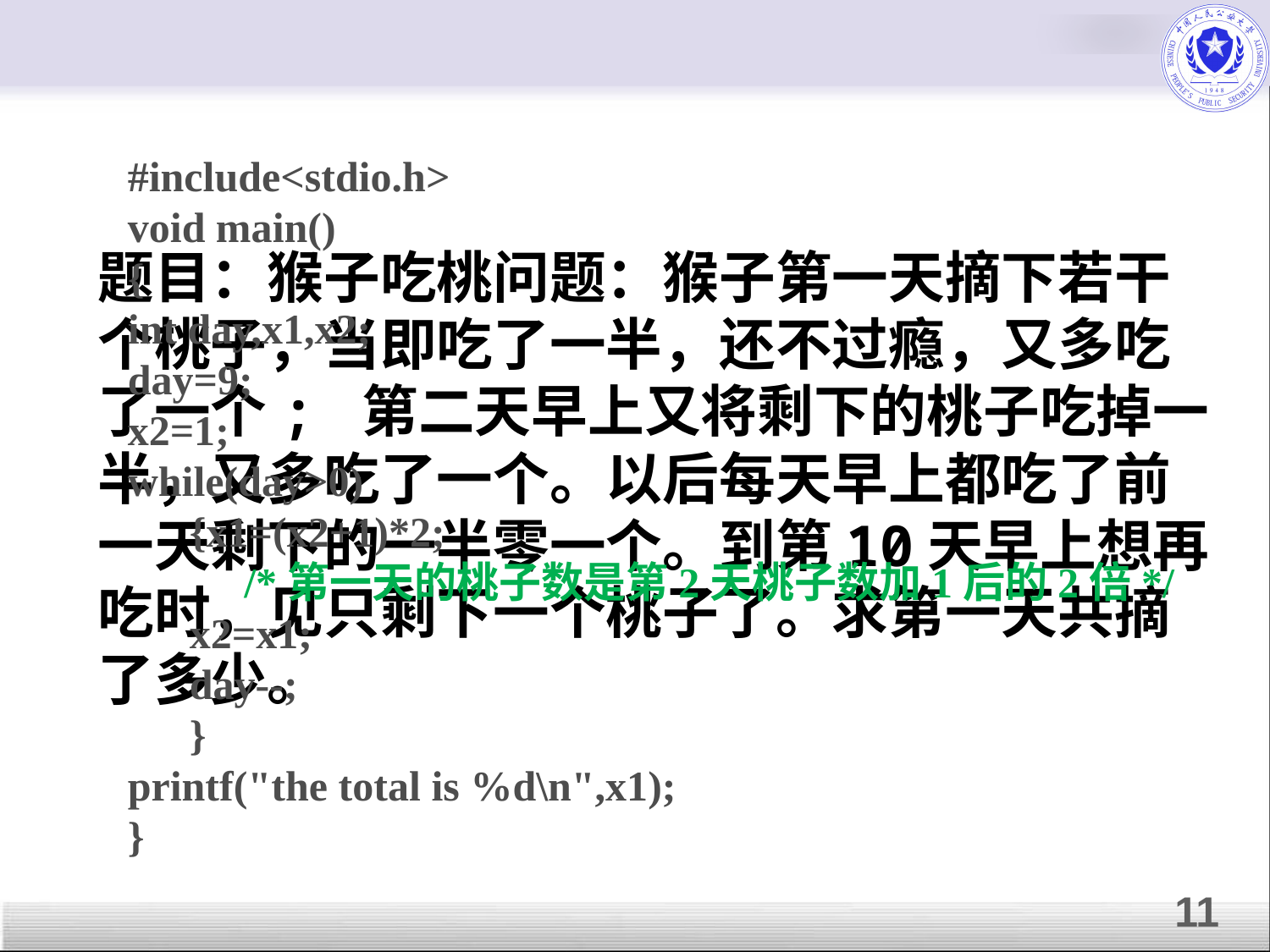

#include<stdio.h>
void main()
{
int day,x1,x2;
day=9;
x2=1;
while(day>0)
　 {x1=(x2+1)*2;
           /*第一天的桃子数是第2天桃子数加1后的2倍*/
　 x2=x1;
　 day--;
　 }
printf("the total is %d\n",x1);
}
题目：猴子吃桃问题：猴子第一天摘下若干个桃子，当即吃了一半，还不过瘾，又多吃了一个; 第二天早上又将剩下的桃子吃掉一半，又多吃了一个。以后每天早上都吃了前一天剩下的一半零一个。到第10天早上想再吃时，见只剩下一个桃子了。求第一天共摘了多少。